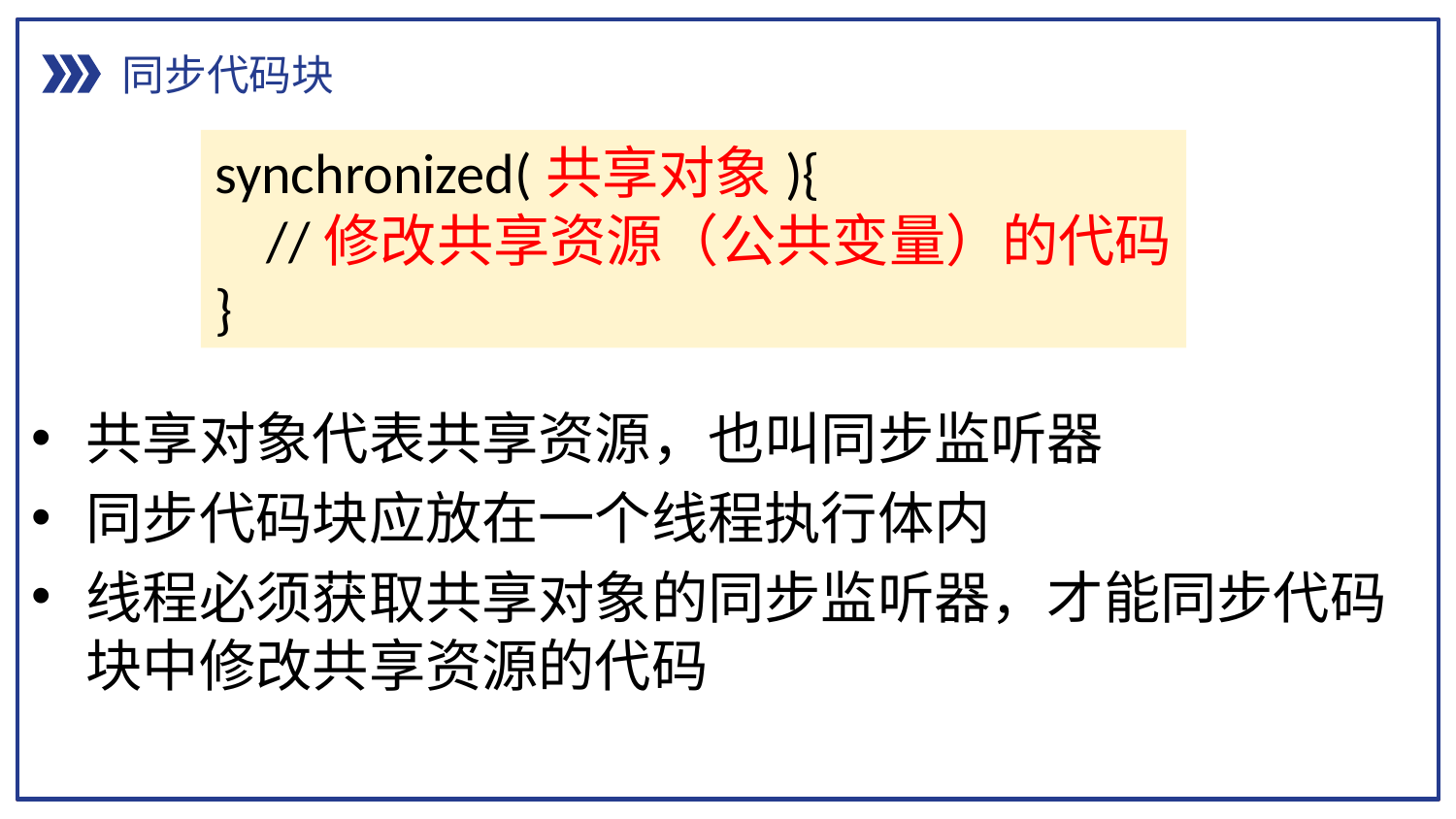

同步代码块

synchronized(共享对象){
    //修改共享资源（公共变量）的代码
}
共享对象代表共享资源，也叫同步监听器
同步代码块应放在一个线程执行体内
线程必须获取共享对象的同步监听器，才能同步代码块中修改共享资源的代码